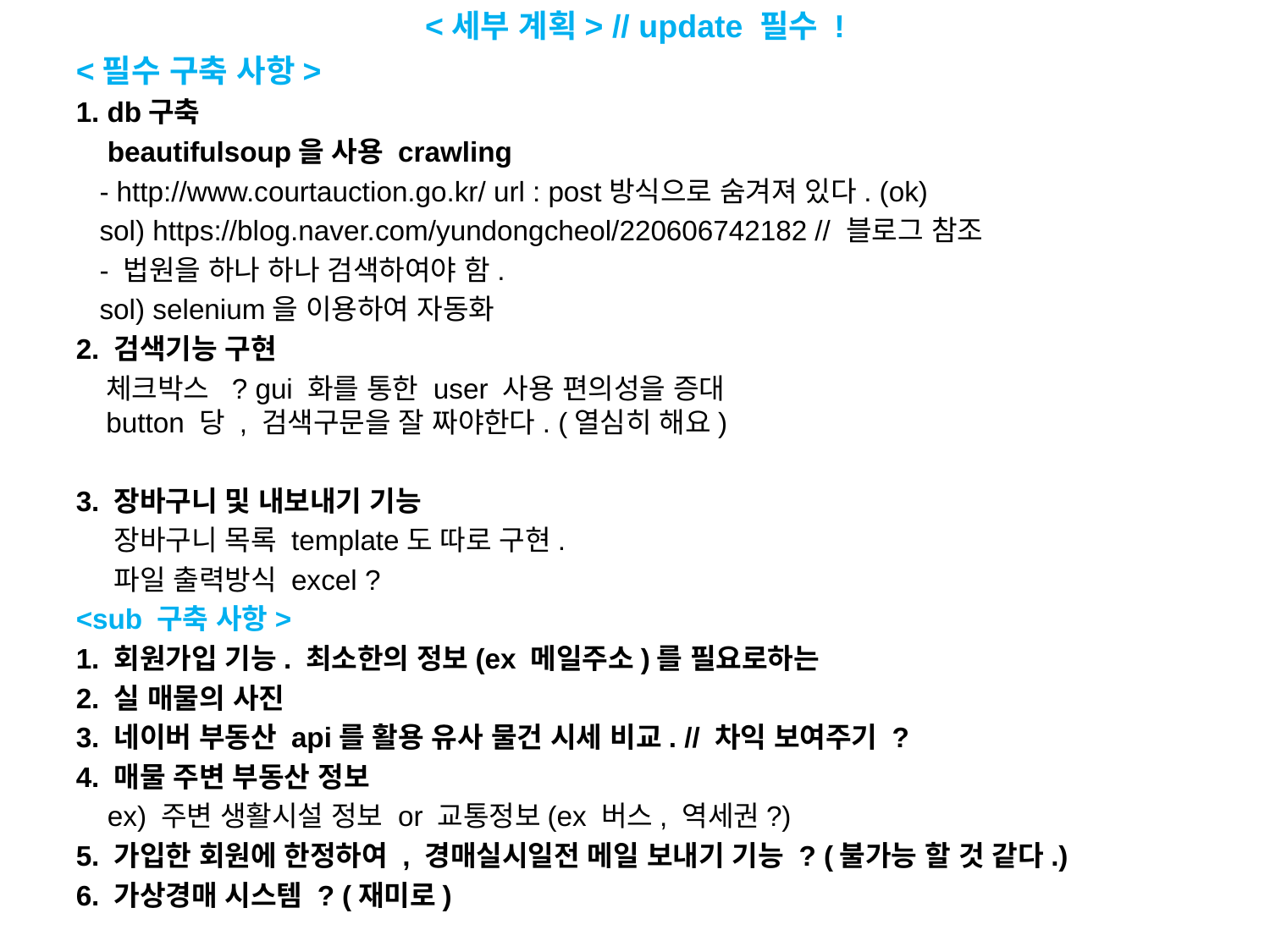

<세부 계획> // update 필수 !
<필수 구축 사항>
1. db구축
    beautifulsoup을 사용 crawling
   - http://www.courtauction.go.kr/ url : post방식으로 숨겨져 있다. (ok)
   sol) https://blog.naver.com/yundongcheol/220606742182 // 블로그 참조
   - 법원을 하나 하나 검색하여야 함.
   sol) selenium을 이용하여 자동화
2. 검색기능 구현
   체크박스  ? gui 화를 통한 user 사용 편의성을 증대
   button 당 , 검색구문을 잘 짜야한다. (열심히 해요)

3. 장바구니 및 내보내기 기능
    장바구니 목록 template도 따로 구현.
    파일 출력방식 excel ?
<sub 구축 사항>
1. 회원가입 기능. 최소한의 정보(ex 메일주소)를 필요로하는
2. 실 매물의 사진
3. 네이버 부동산 api를 활용 유사 물건 시세 비교. // 차익 보여주기 ?
4. 매물 주변 부동산 정보
    ex) 주변 생활시설 정보 or 교통정보(ex 버스, 역세권?)
5. 가입한 회원에 한정하여 , 경매실시일전 메일 보내기 기능 ? (불가능 할 것 같다.)
6. 가상경매 시스템 ? (재미로)